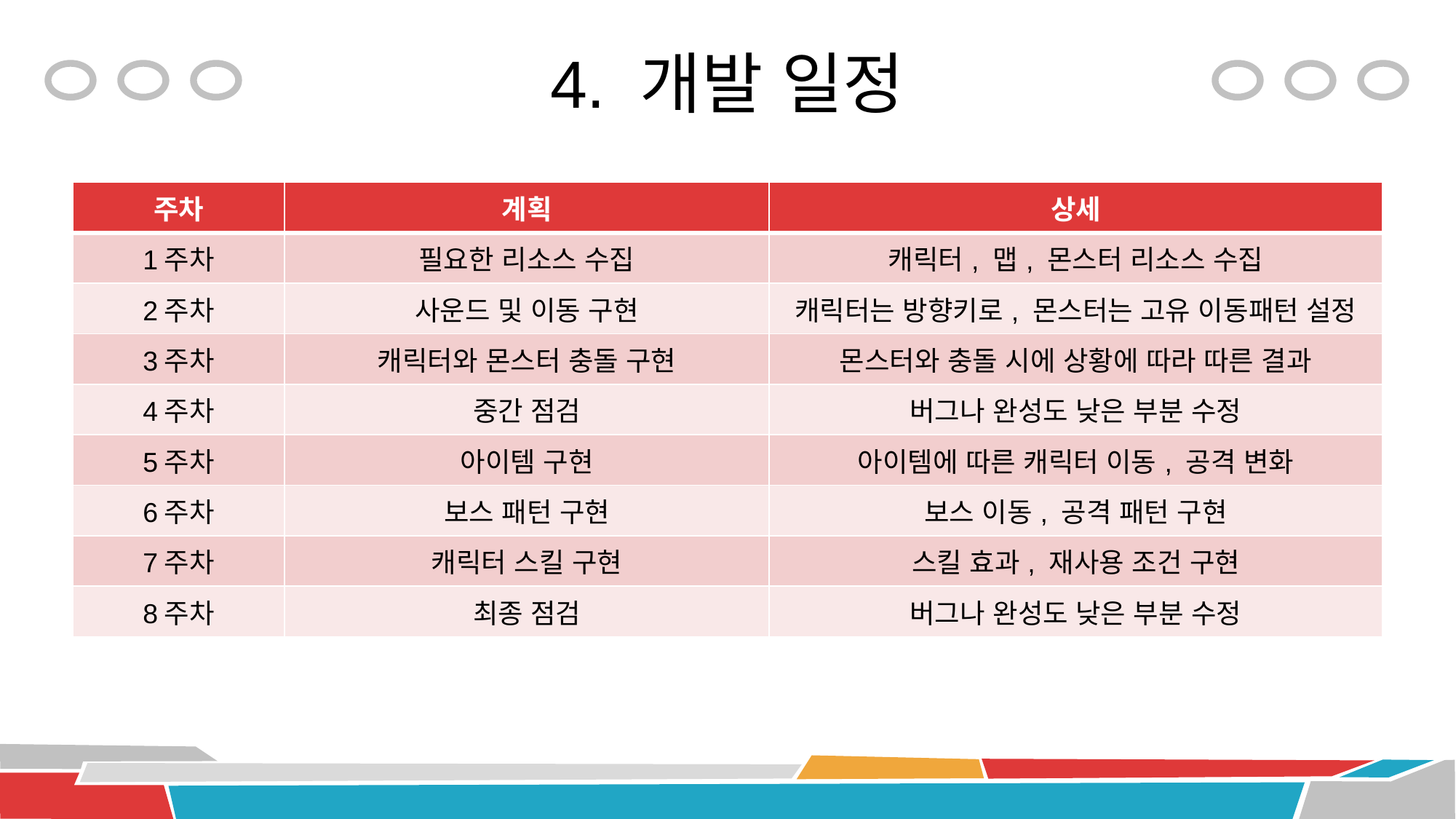

# 4. 개발 일정
| 주차 | 계획 | 상세 |
| --- | --- | --- |
| 1주차 | 필요한 리소스 수집 | 캐릭터, 맵, 몬스터 리소스 수집 |
| 2주차 | 사운드 및 이동 구현 | 캐릭터는 방향키로, 몬스터는 고유 이동패턴 설정 |
| 3주차 | 캐릭터와 몬스터 충돌 구현 | 몬스터와 충돌 시에 상황에 따라 따른 결과 |
| 4주차 | 중간 점검 | 버그나 완성도 낮은 부분 수정 |
| 5주차 | 아이템 구현 | 아이템에 따른 캐릭터 이동, 공격 변화 |
| 6주차 | 보스 패턴 구현 | 보스 이동, 공격 패턴 구현 |
| 7주차 | 캐릭터 스킬 구현 | 스킬 효과, 재사용 조건 구현 |
| 8주차 | 최종 점검 | 버그나 완성도 낮은 부분 수정 |